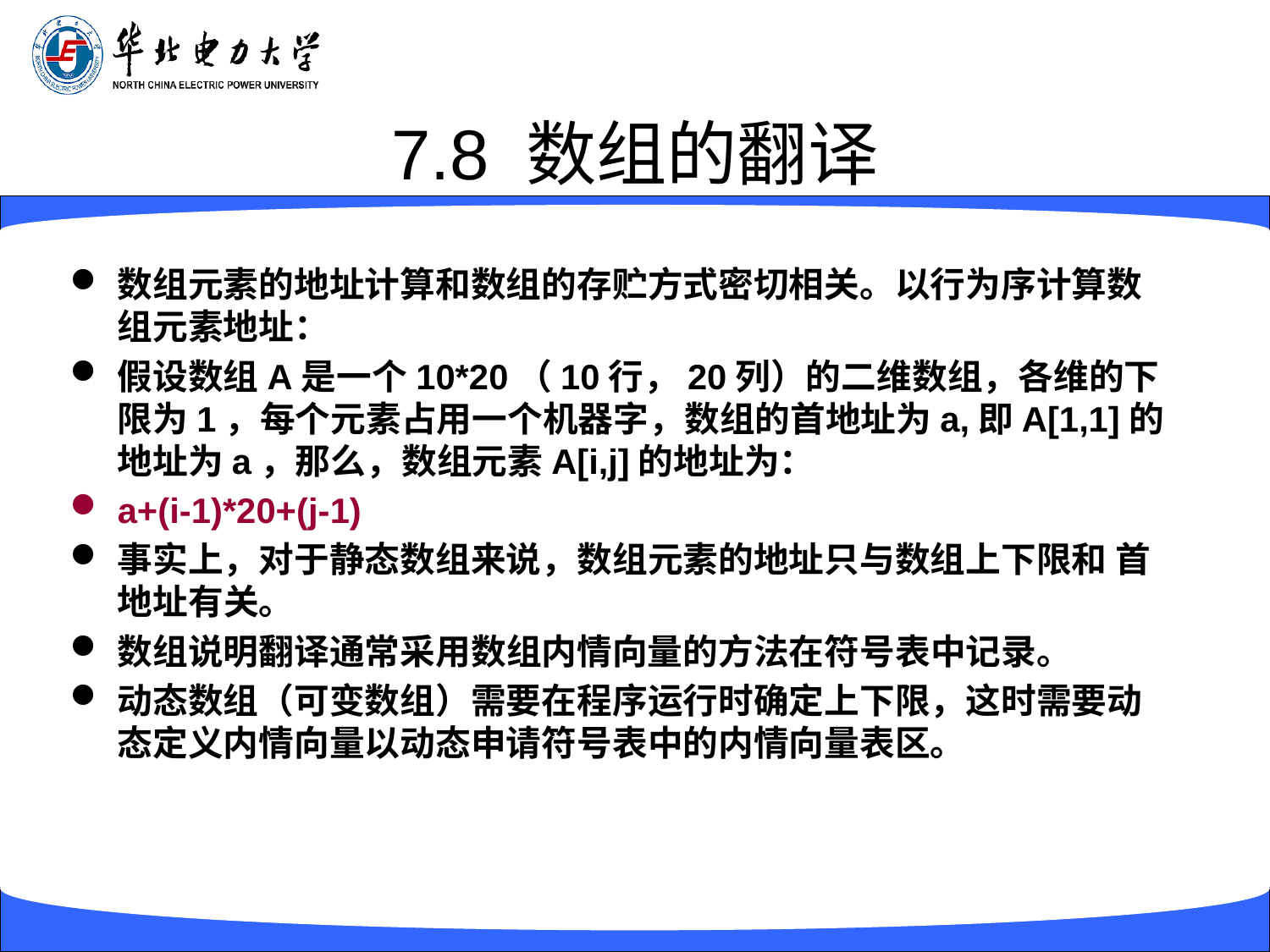

# 7.8 数组的翻译
数组元素的地址计算和数组的存贮方式密切相关。以行为序计算数组元素地址：
假设数组A是一个10*20（10行，20列）的二维数组，各维的下限为1，每个元素占用一个机器字，数组的首地址为a,即A[1,1]的地址为a，那么，数组元素A[i,j]的地址为：
a+(i-1)*20+(j-1)
事实上，对于静态数组来说，数组元素的地址只与数组上下限和 首地址有关。
数组说明翻译通常采用数组内情向量的方法在符号表中记录。
动态数组（可变数组）需要在程序运行时确定上下限，这时需要动态定义内情向量以动态申请符号表中的内情向量表区。